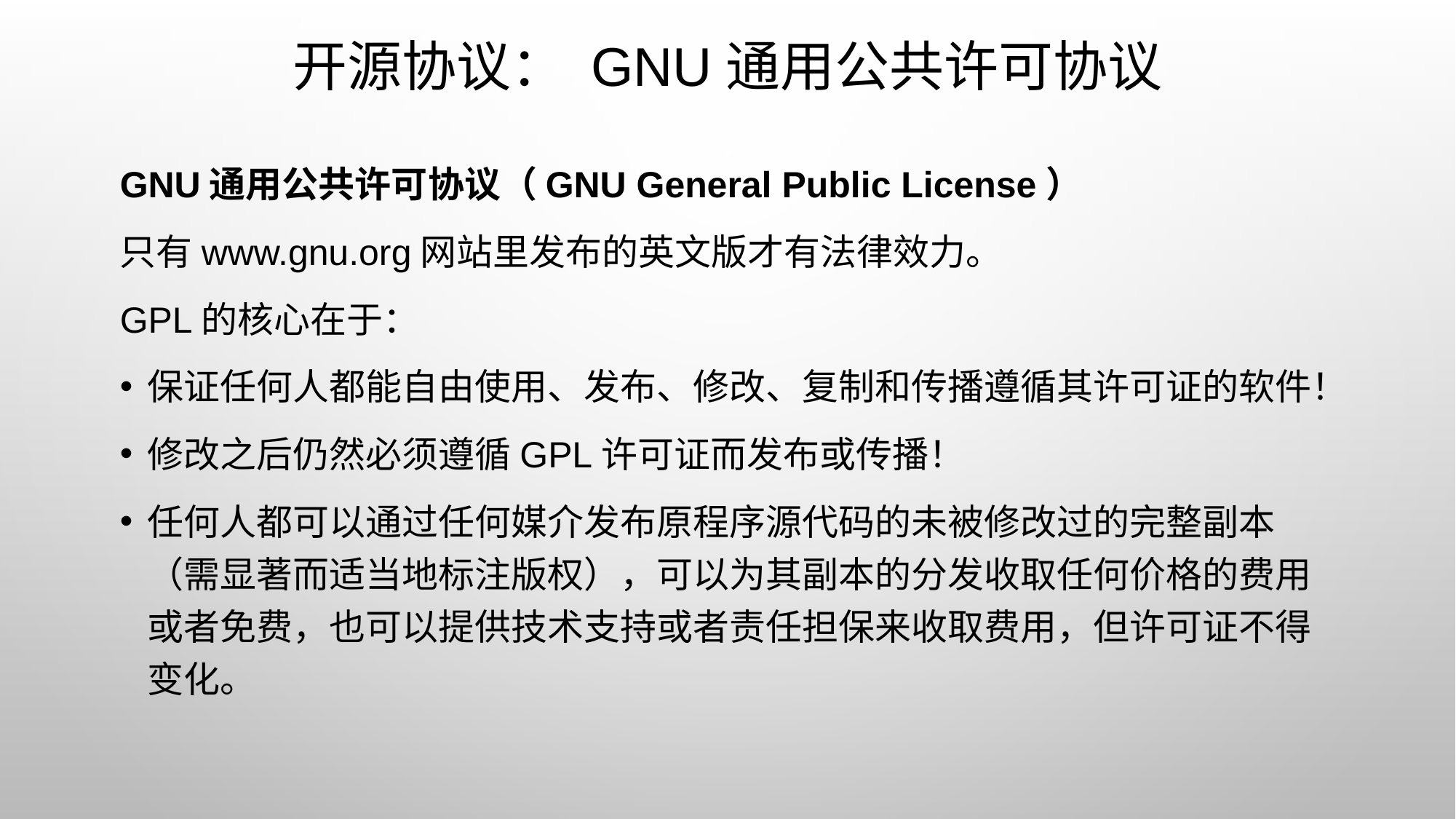

# 开源协议： GNU通用公共许可协议
GNU通用公共许可协议（GNU General Public License）
只有www.gnu.org网站里发布的英文版才有法律效力。
GPL的核心在于：
保证任何人都能自由使用、发布、修改、复制和传播遵循其许可证的软件！
修改之后仍然必须遵循GPL许可证而发布或传播！
任何人都可以通过任何媒介发布原程序源代码的未被修改过的完整副本（需显著而适当地标注版权），可以为其副本的分发收取任何价格的费用或者免费，也可以提供技术支持或者责任担保来收取费用，但许可证不得变化。